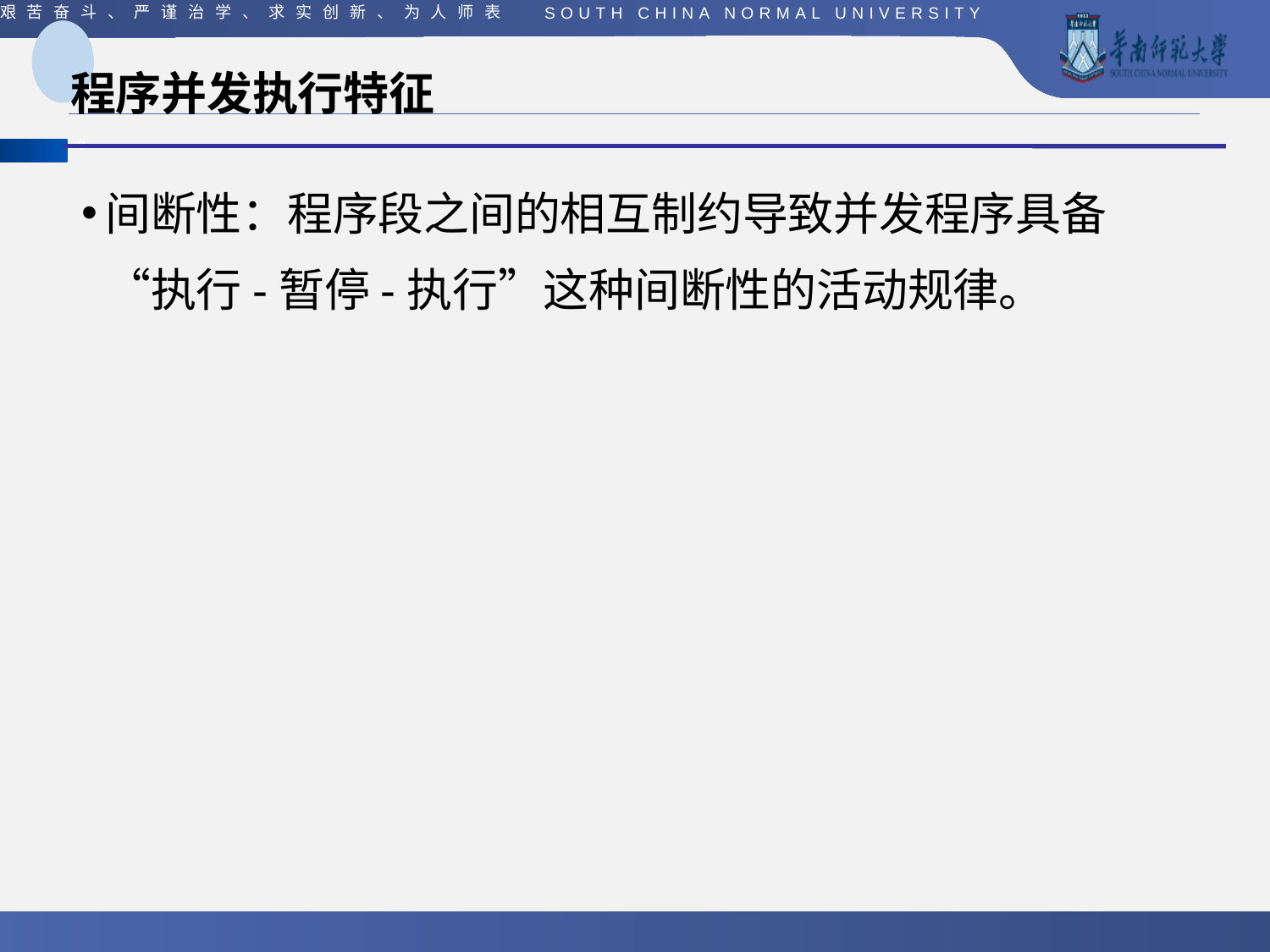

# 程序并发执行特征
间断性：程序段之间的相互制约导致并发程序具备“执行-暂停-执行”这种间断性的活动规律。

9